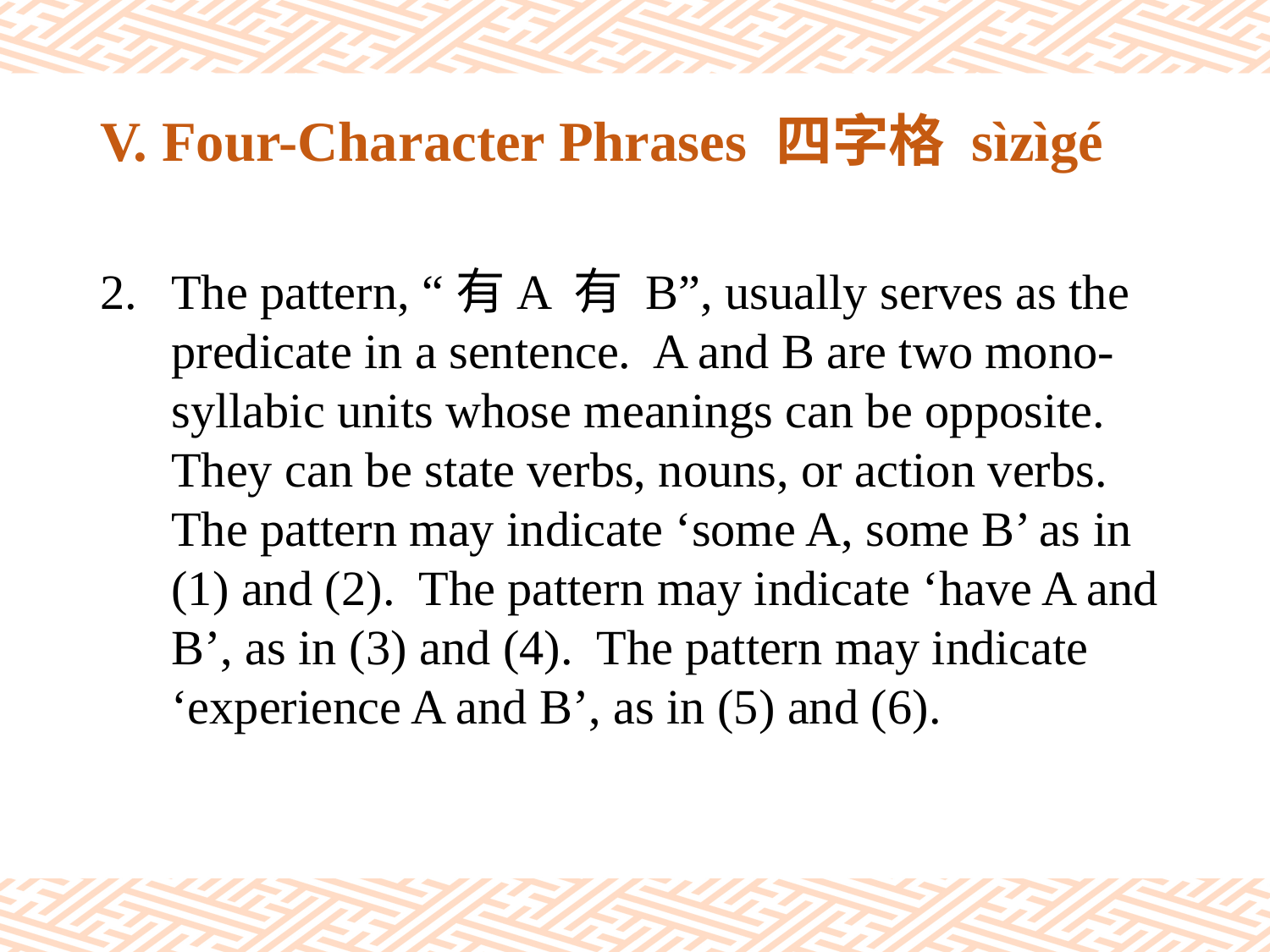

# V. Four-Character Phrases 四字格 sìzìgé
The pattern, “有A 有 B”, usually serves as the predicate in a sentence.  A and B are two mono-syllabic units whose meanings can be opposite.  They can be state verbs, nouns, or action verbs.  The pattern may indicate ‘some A, some B’ as in (1) and (2).  The pattern may indicate ‘have A and B’, as in (3) and (4).  The pattern may indicate ‘experience A and B’, as in (5) and (6).